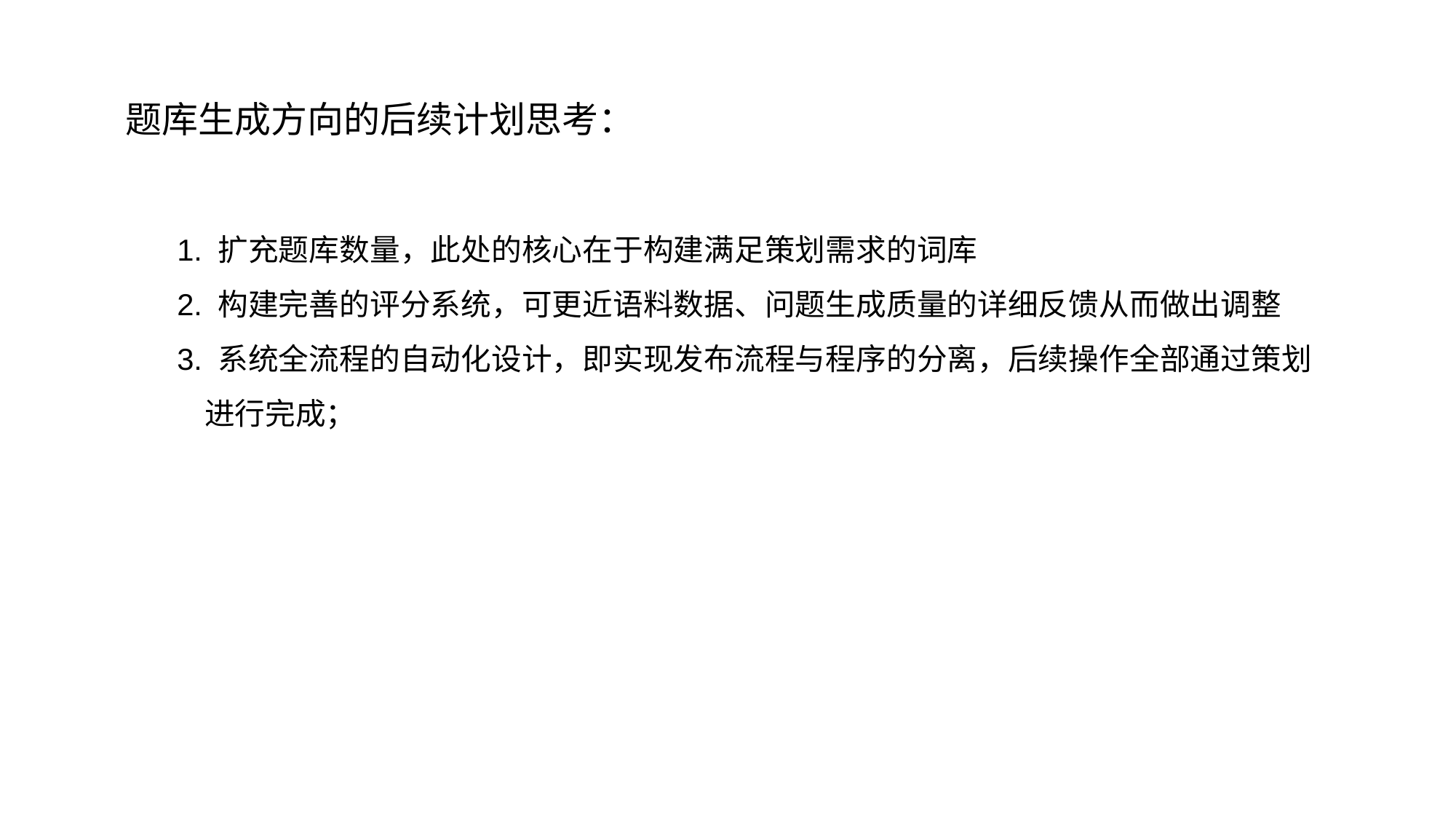

题库生成方向的后续计划思考：
扩充题库数量，此处的核心在于构建满足策划需求的词库
构建完善的评分系统，可更近语料数据、问题生成质量的详细反馈从而做出调整
系统全流程的自动化设计，即实现发布流程与程序的分离，后续操作全部通过策划
   进行完成；